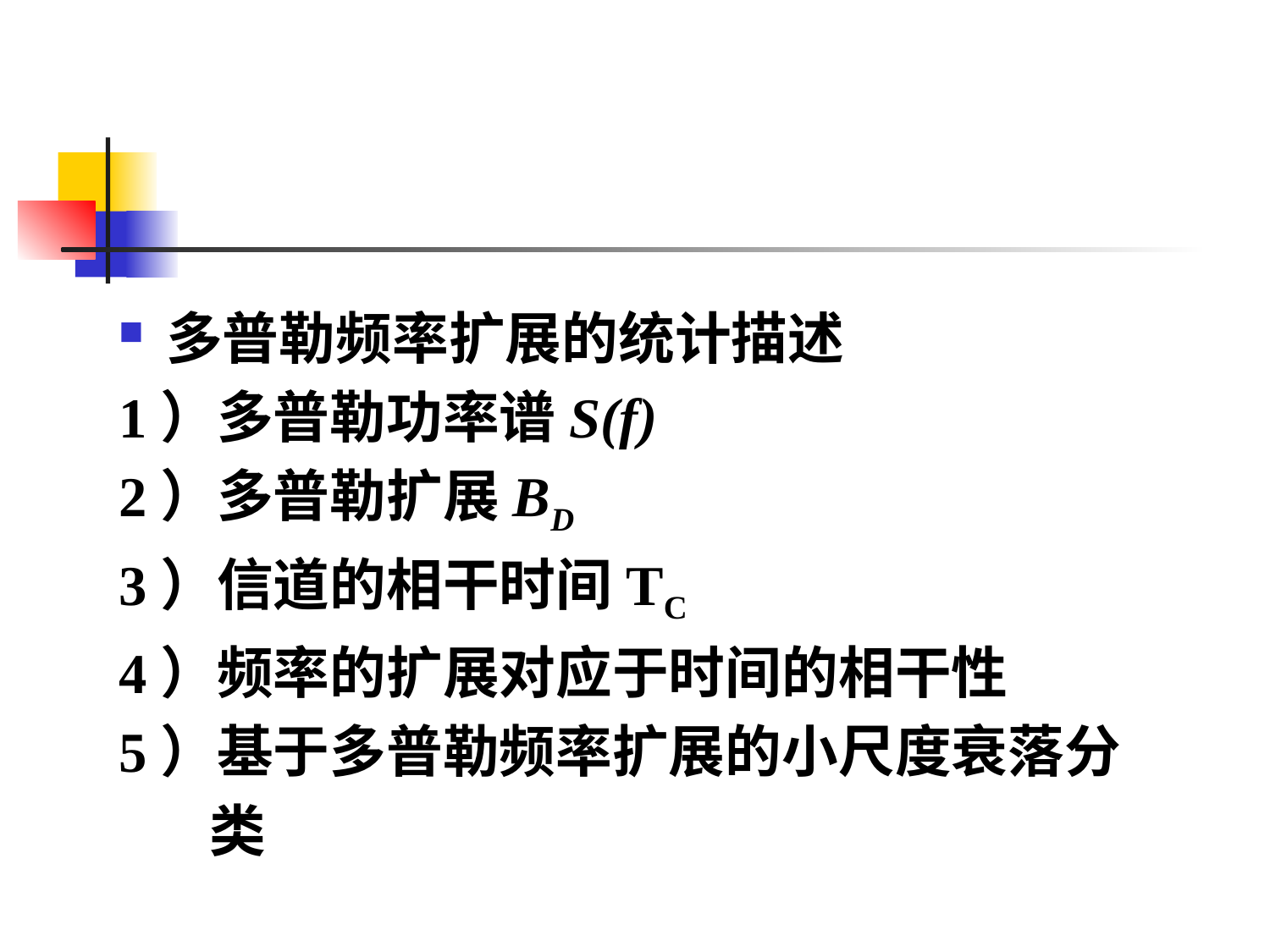

#
多普勒频率扩展的统计描述
1）多普勒功率谱S(f)
2）多普勒扩展BD
3）信道的相干时间TC
4）频率的扩展对应于时间的相干性
5）基于多普勒频率扩展的小尺度衰落分
      类